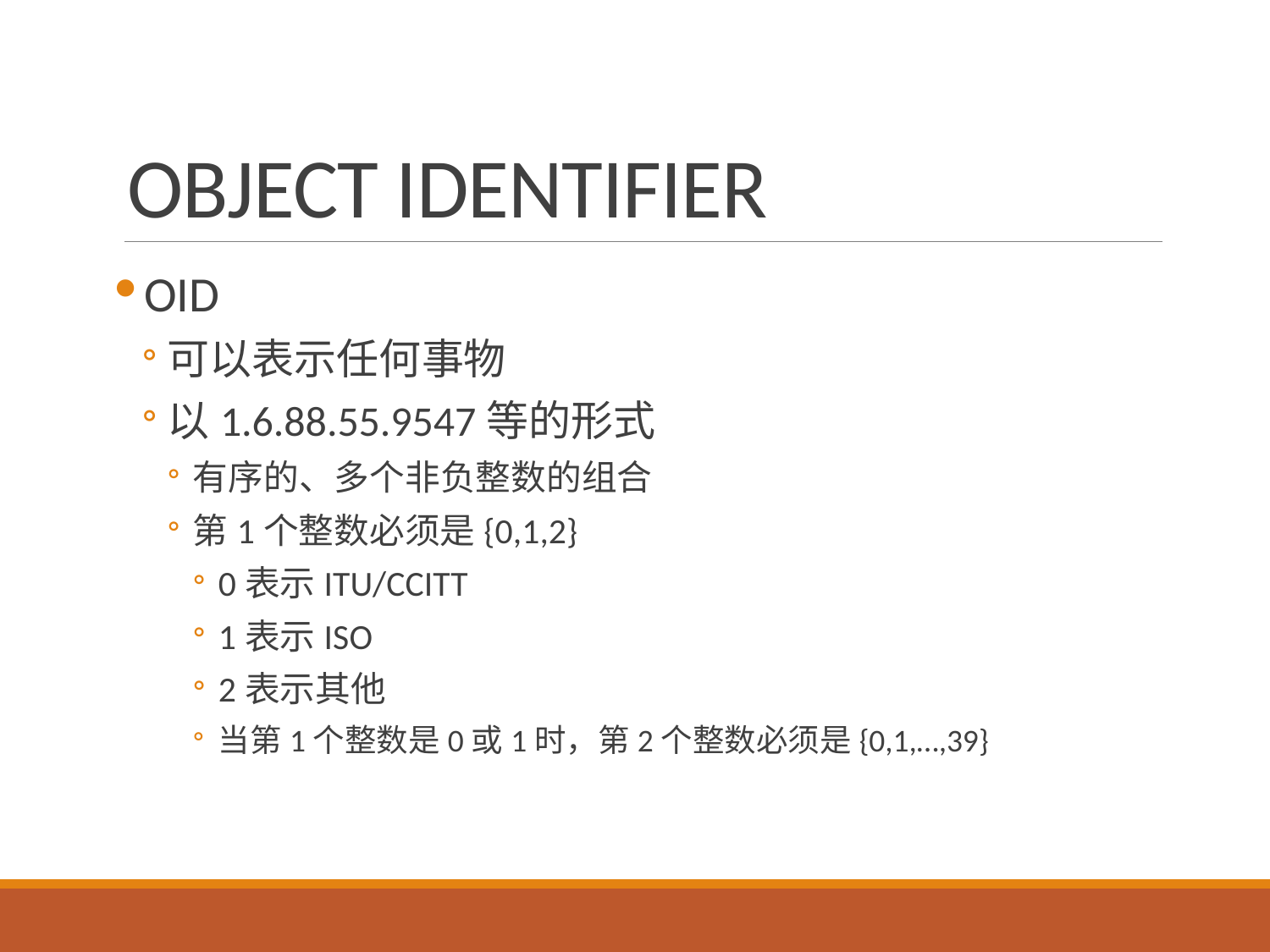

# OBJECT IDENTIFIER
OID
可以表示任何事物
以1.6.88.55.9547等的形式
有序的、多个非负整数的组合
第1个整数必须是{0,1,2}
0表示ITU/CCITT
1表示ISO
2表示其他
当第1个整数是0或1时，第2个整数必须是{0,1,…,39}
56